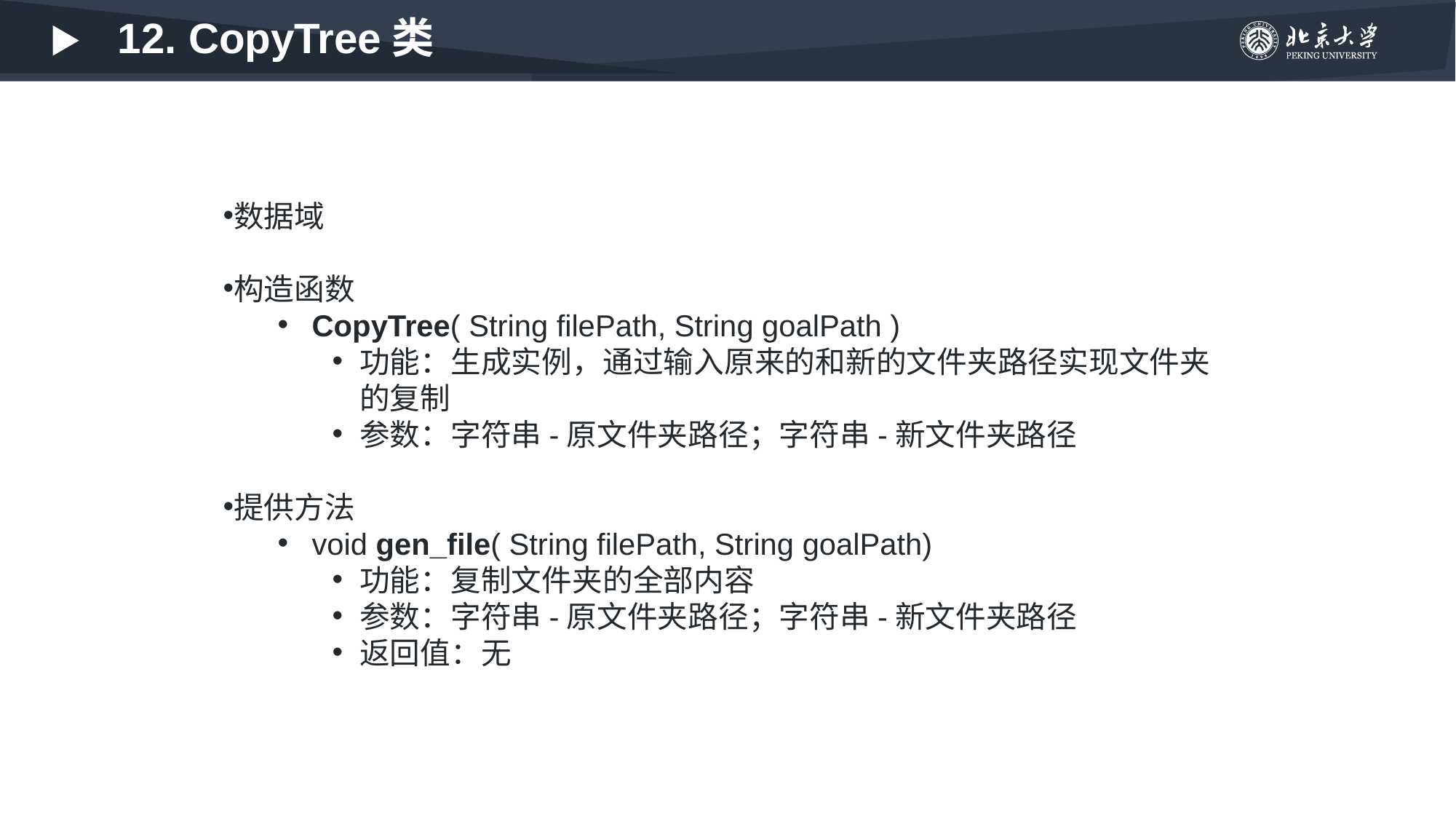

12. CopyTree类
数据域

构造函数
CopyTree( String filePath, String goalPath )
功能：生成实例，通过输入原来的和新的文件夹路径实现文件夹的复制
参数：字符串-原文件夹路径；字符串-新文件夹路径

提供方法
void gen_file( String filePath, String goalPath)
功能：复制文件夹的全部内容
参数：字符串-原文件夹路径；字符串-新文件夹路径
返回值：无